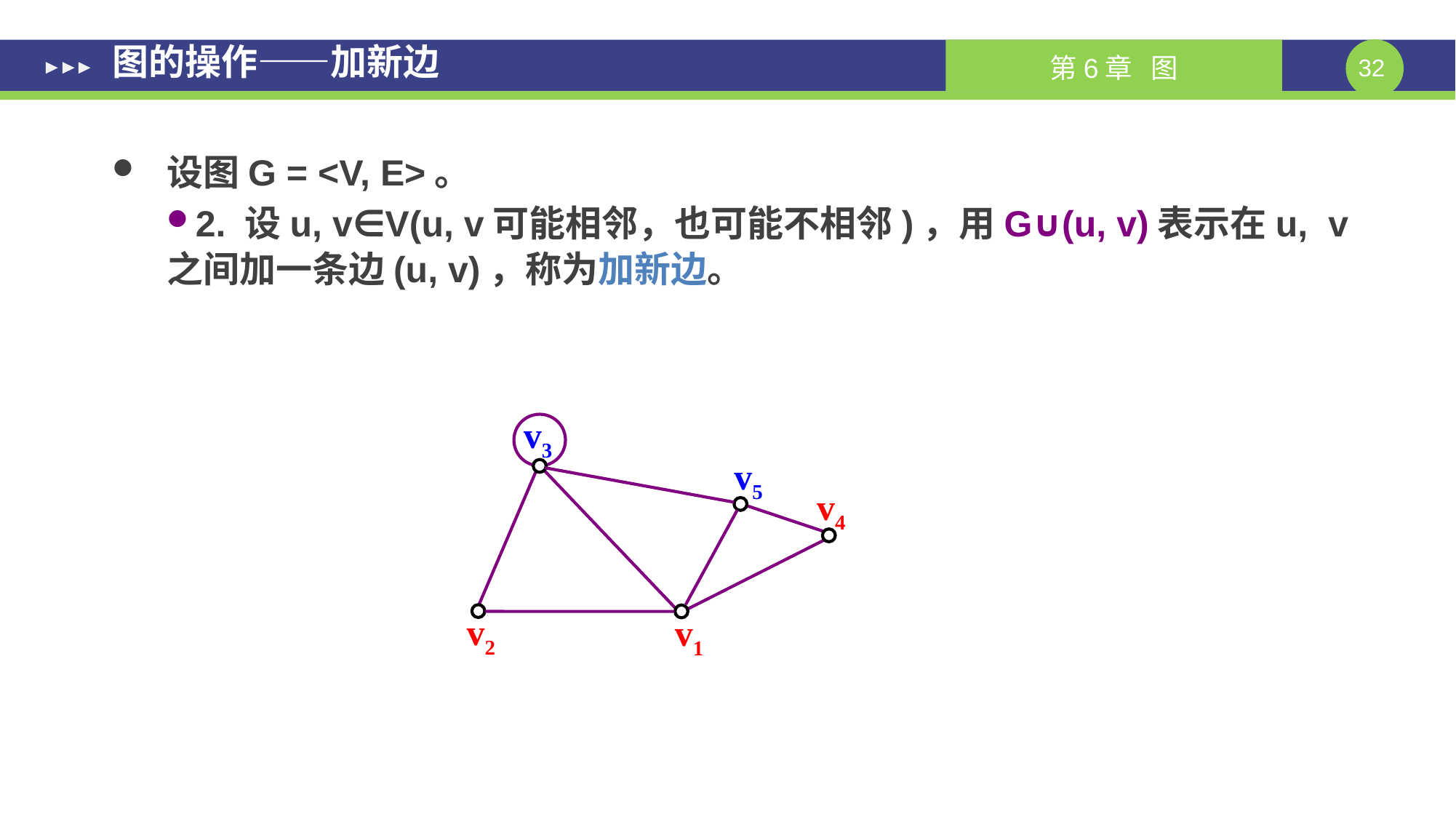

图的操作——加新边
设图G = <V, E>。
2. 设u, v∈V(u, v可能相邻，也可能不相邻)，用G∪(u, v)表示在u,  v之间加一条边(u, v)，称为加新边。
v3

v4

v2
v1

v5